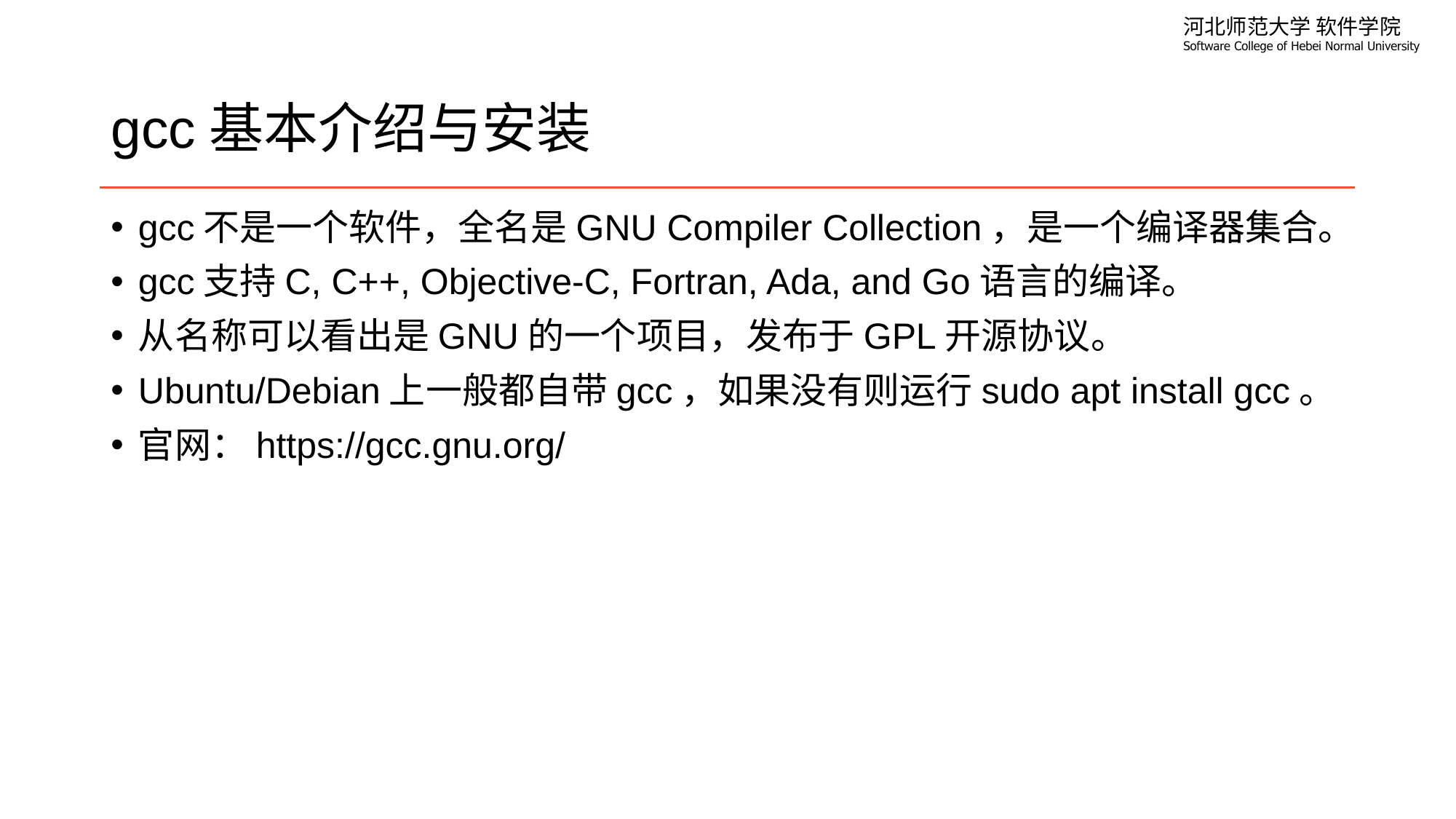

# gcc基本介绍与安装
gcc不是一个软件，全名是GNU Compiler Collection，是一个编译器集合。
gcc支持C, C++, Objective-C, Fortran, Ada, and Go语言的编译。
从名称可以看出是GNU的一个项目，发布于GPL开源协议。
Ubuntu/Debian上一般都自带gcc，如果没有则运行sudo apt install gcc。
官网：https://gcc.gnu.org/